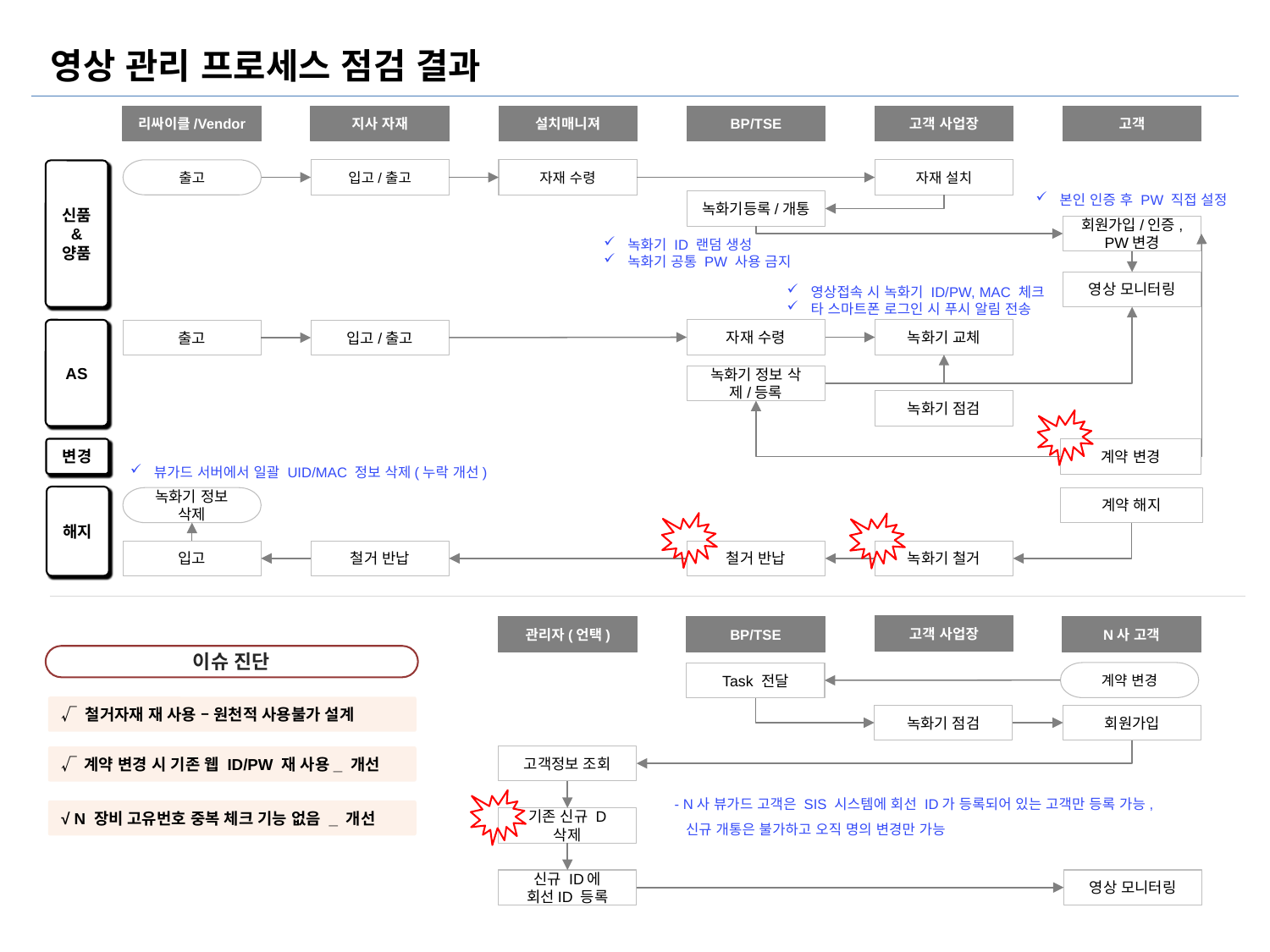

# 영상 관리 프로세스 점검 결과
리싸이클/Vendor
지사 자재
설치매니져
BP/TSE
고객 사업장
고객
출고
입고/출고
자재 수령
자재 설치
신품
&
양품
본인 인증 후 PW 직접 설정
녹화기등록/개통
회원가입/인증, PW변경
녹화기 ID 랜덤 생성
녹화기 공통 PW 사용 금지
영상 모니터링
영상접속 시 녹화기 ID/PW, MAC 체크
타 스마트폰 로그인 시 푸시 알림 전송
AS
자재 수령
녹화기 교체
출고
입고/출고
녹화기 정보 삭제/등록
녹화기 점검

변경
계약 변경
뷰가드 서버에서 일괄 UID/MAC 정보 삭제(누락 개선)
해지
녹화기 정보 삭제
계약 해지

입고
철거 반납
녹화기 철거
철거 반납
고객 사업장
관리자(언택)
BP/TSE
N사 고객
이슈 진단
계약 변경
Task 전달
√ 철거자재 재 사용 – 원천적 사용불가 설계
녹화기 점검
회원가입
고객정보 조회
√ 계약 변경 시 기존 웹 ID/PW 재 사용_ 개선
- N사 뷰가드 고객은 SIS 시스템에 회선 ID가 등록되어 있는 고객만 등록 가능,
  신규 개통은 불가하고 오직 명의 변경만 가능

√ N 장비 고유번호 중복 체크 기능 없음 _ 개선
기존 신규 D
삭제

신규 ID에
회선ID 등록
영상 모니터링